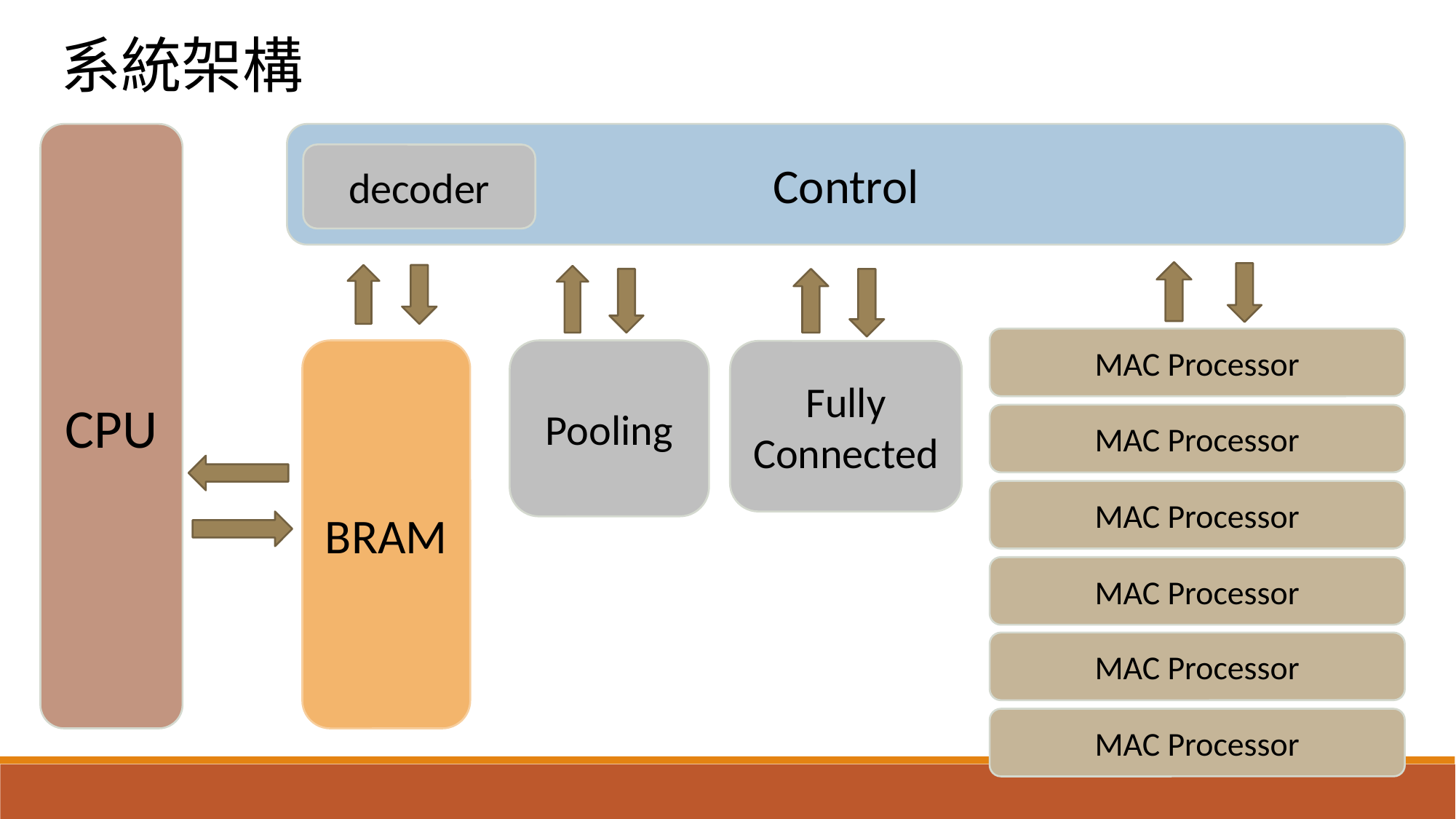

系統架構
CPU
Control
decoder

MAC Processor
MAC Processor
MAC Processor
MAC Processor
MAC Processor
MAC Processor
BRAM
Pooling
Fully
Connected